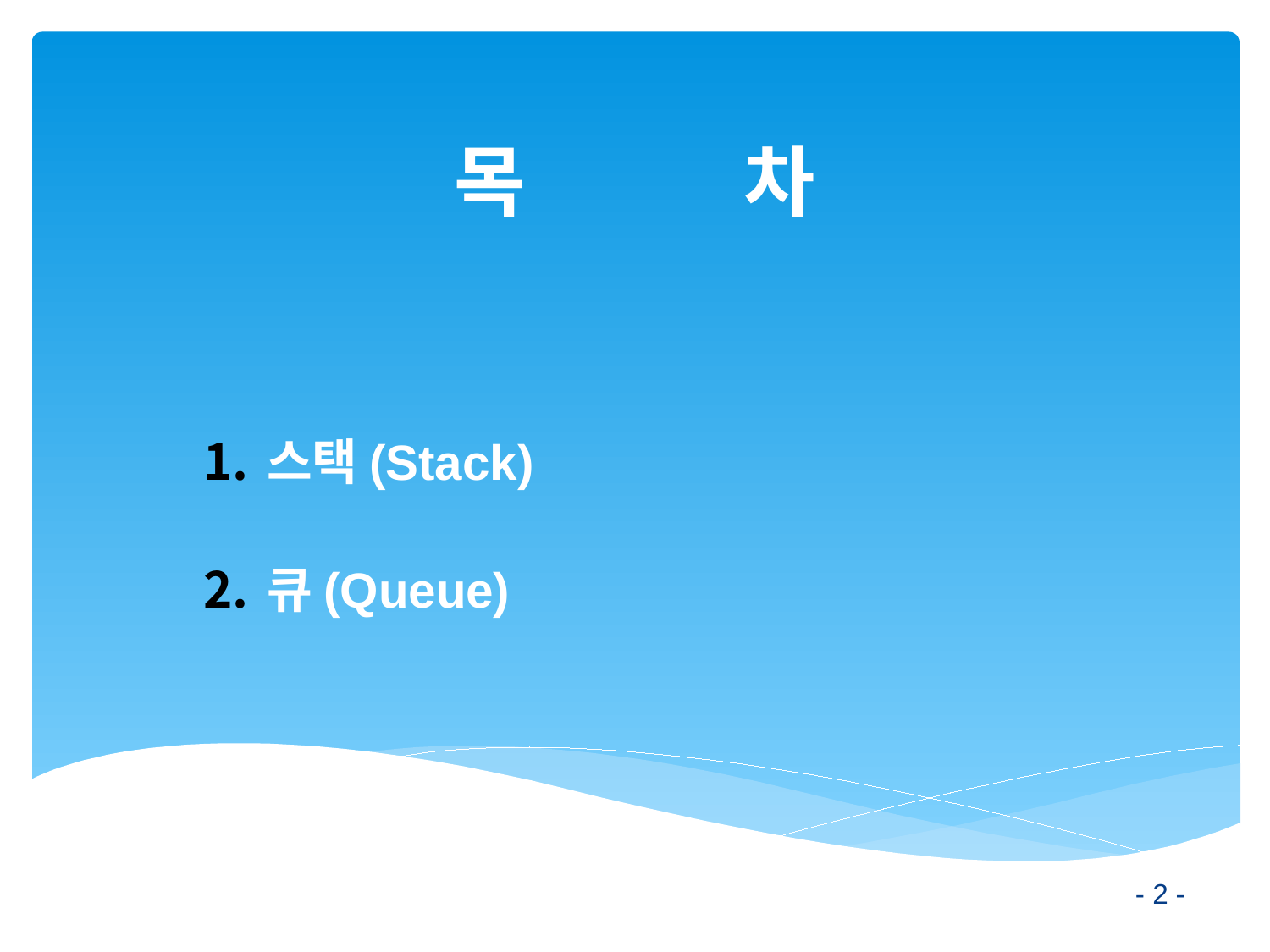

# 목          차
스택(Stack)
큐(Queue)
- 2 -